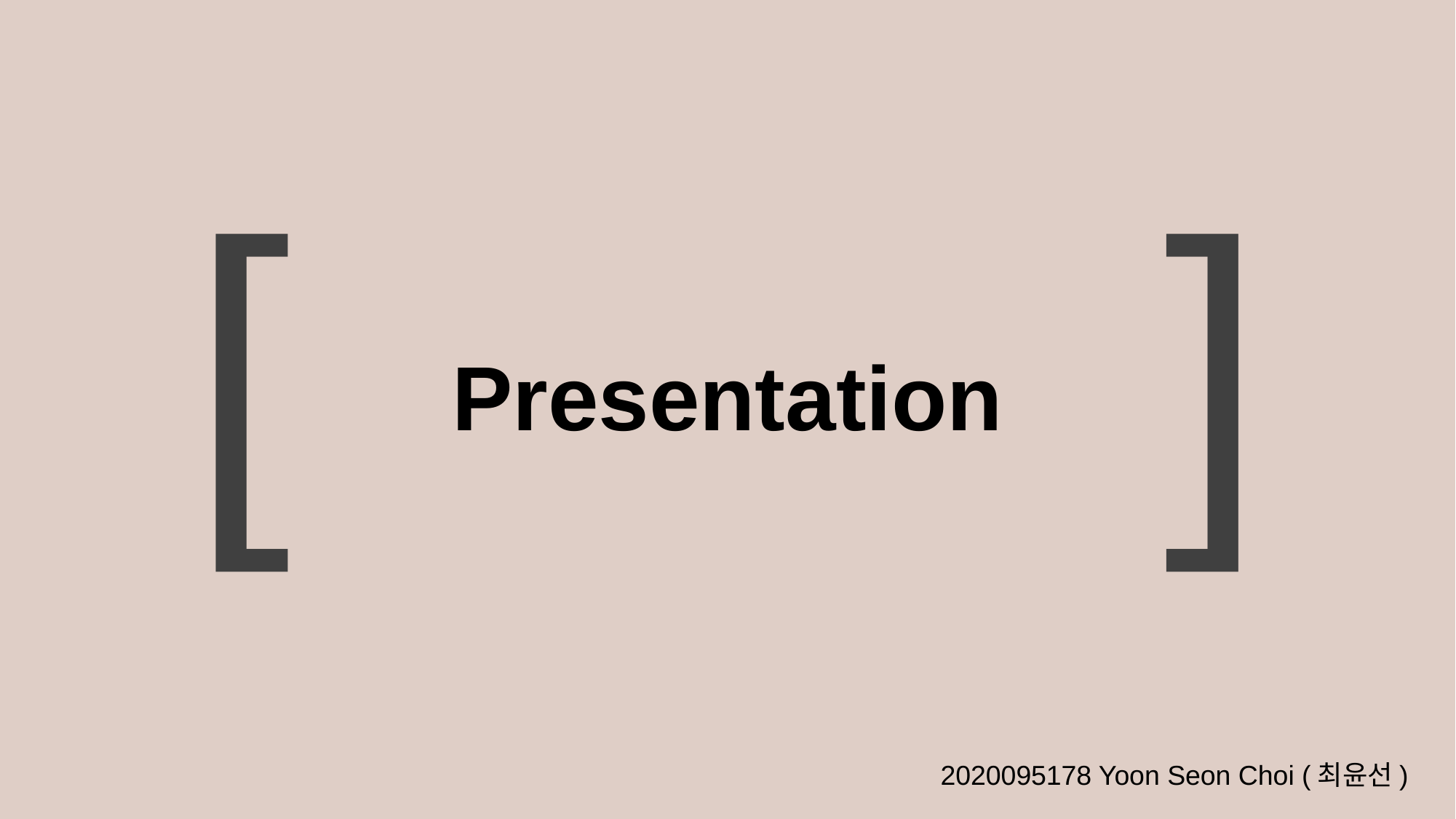

[
]
Presentation
2020095178 Yoon Seon Choi (최윤선)